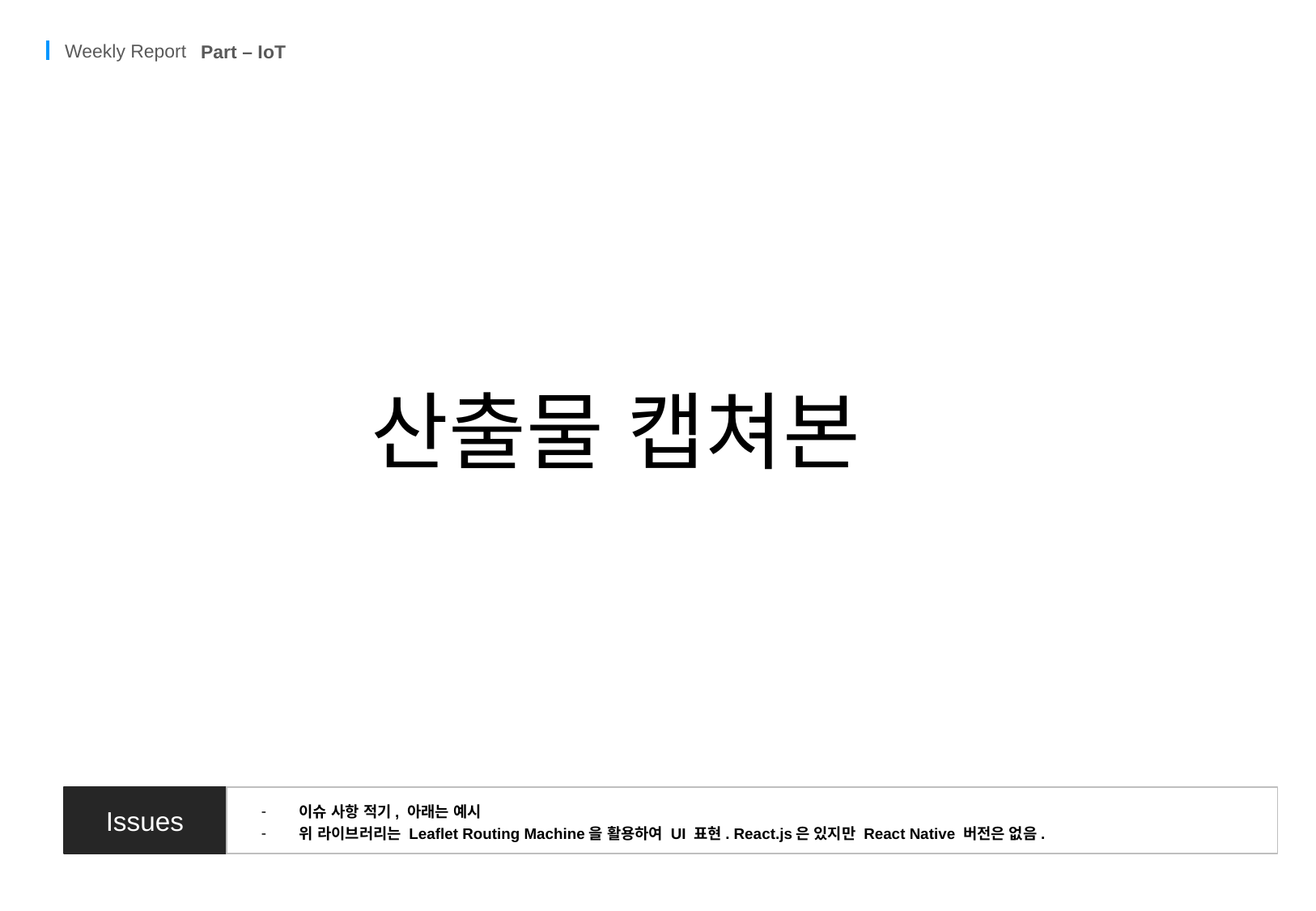

Part – IoT
이번 주 현황 (12/06 ~ 12/10)
다음 주 계획 (12/13 ~ 12/17)
산출물 캡쳐본
Issues
이슈 사항 적기, 아래는 예시
위 라이브러리는 Leaflet Routing Machine을 활용하여 UI 표현. React.js은 있지만 React Native 버전은 없음.